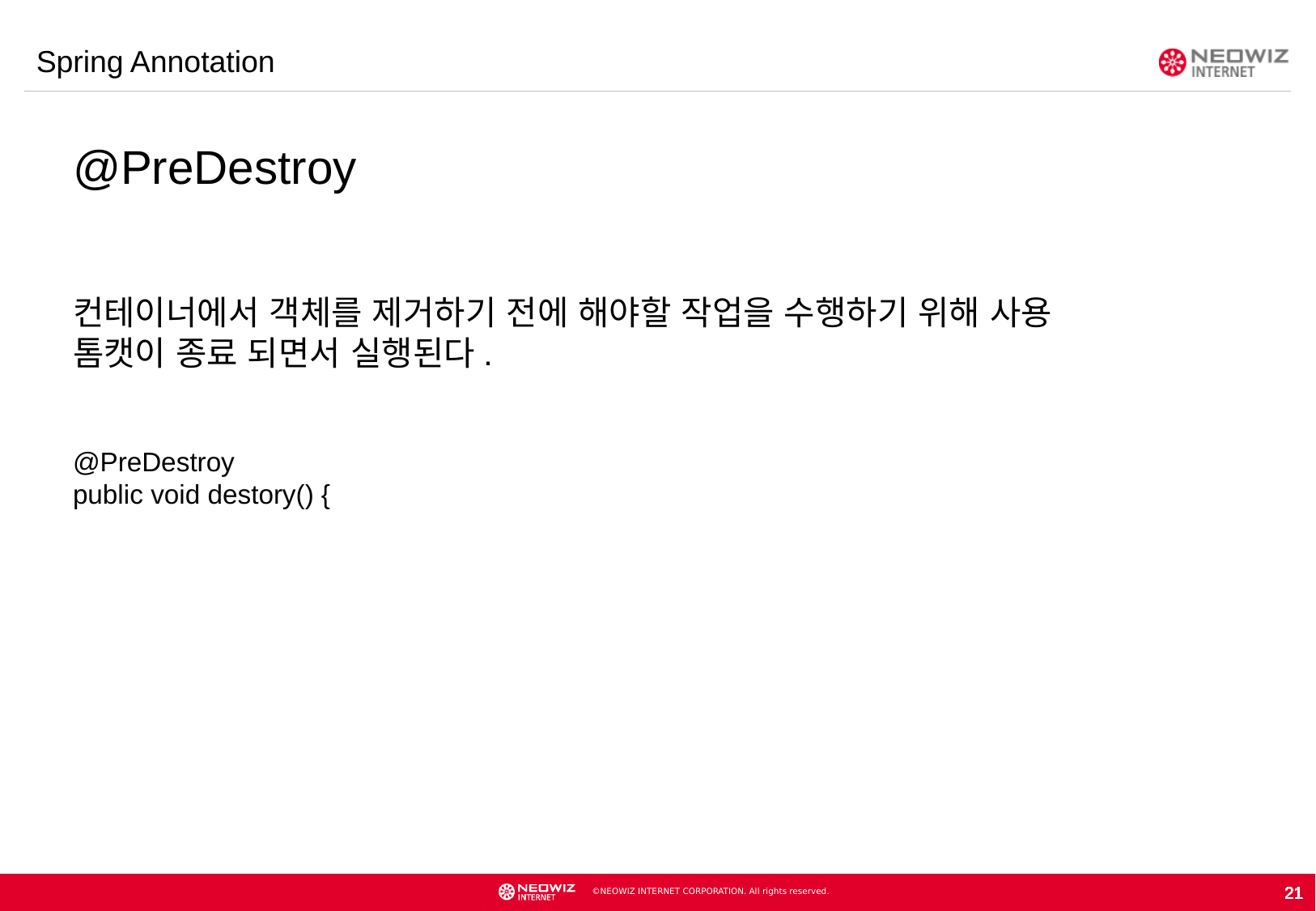

Spring Annotation

@PreDestroy

컨테이너에서 객체를 제거하기 전에 해야할 작업을 수행하기 위해 사용
톰캣이 종료 되면서 실행된다.

@PreDestroy
public void destory() {

21
21
21
21
21
21
21
21
21
21
21
21
21
21
21
21
21